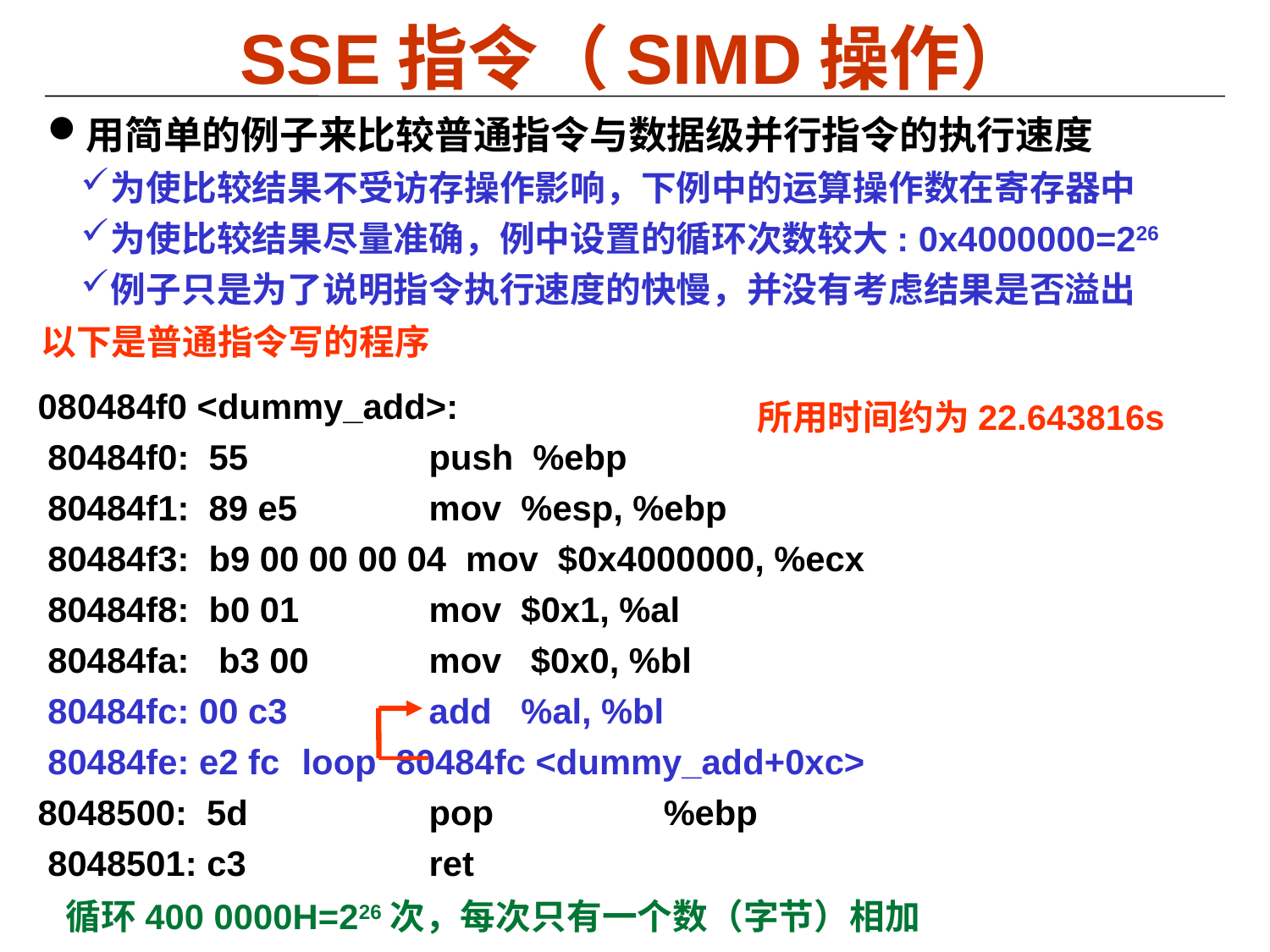

# SSE指令（SIMD操作）
用简单的例子来比较普通指令与数据级并行指令的执行速度
为使比较结果不受访存操作影响，下例中的运算操作数在寄存器中
为使比较结果尽量准确，例中设置的循环次数较大: 0x4000000=226
例子只是为了说明指令执行速度的快慢，并没有考虑结果是否溢出
以下是普通指令写的程序
080484f0 <dummy_add>:
 80484f0:  55		  push  %ebp
 80484f1:  89 e5	  mov  %esp, %ebp
 80484f3:  b9 00 00 00 04  mov  $0x4000000, %ecx
 80484f8:  b0 01	  mov  $0x1, %al
 80484fa:   b3 00	  mov   $0x0, %bl
 80484fc: 00 c3	  add   %al, %bl
 80484fe: e2 fc	  loop  80484fc <dummy_add+0xc>
8048500:  5d		  pop		%ebp
 8048501: c3		  ret
所用时间约为22.643816s

循环400 0000H=226次，每次只有一个数（字节）相加